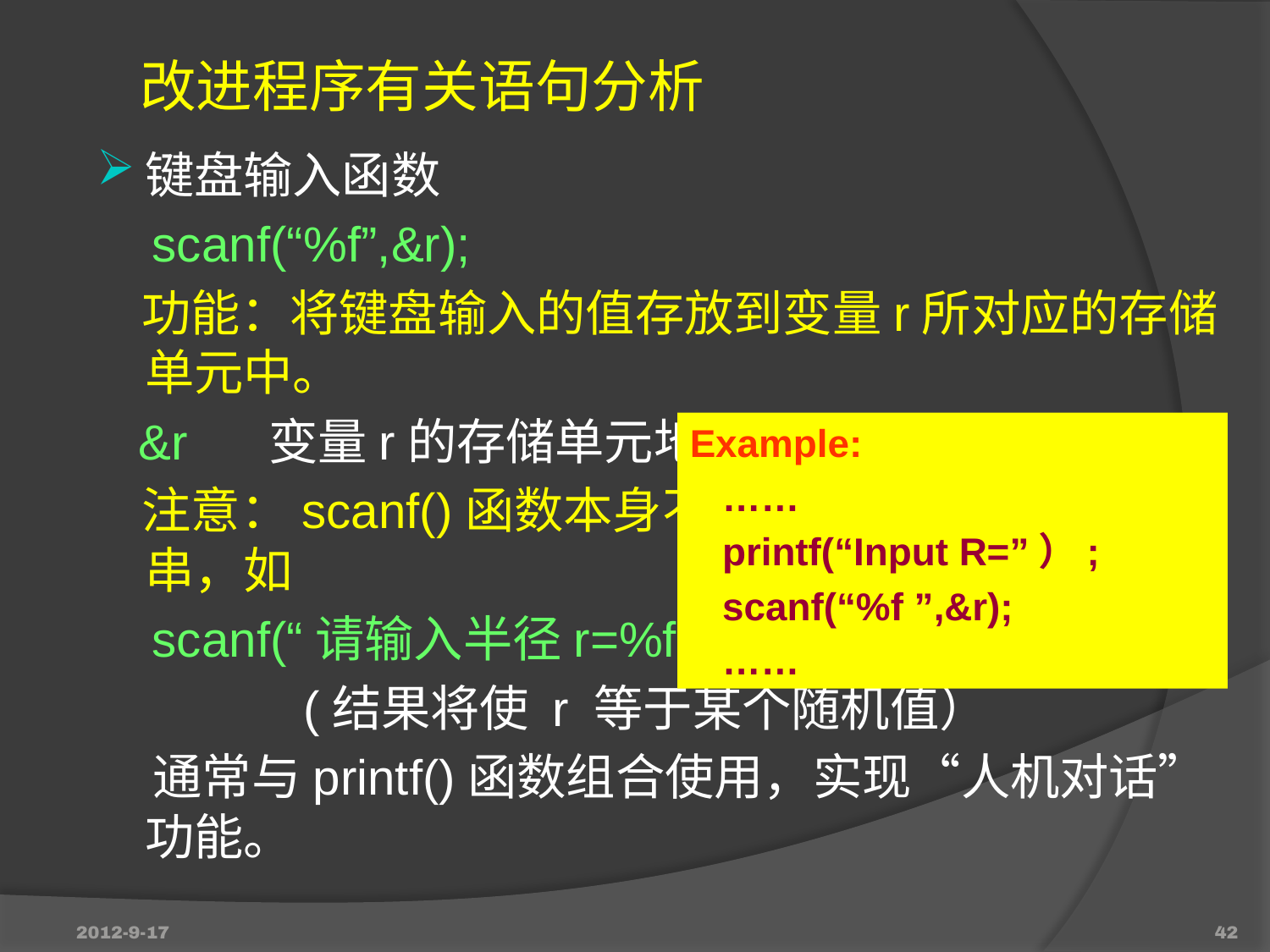

改进程序有关语句分析
键盘输入函数
    scanf(“%f”,&r);
   功能：将键盘输入的值存放到变量r所对应的存储单元中。
   &r     变量r的存储单元地址
   注意：scanf()函数本身不能带作为提示语的字符串，如
    scanf(“请输入半径r=%f”,&r );
               (结果将使 r 等于某个随机值）
    通常与printf()函数组合使用，实现“人机对话”功能。
Example:
   ……
   printf(“Input R=”）;
   scanf(“%f ”,&r);
   ……
2012-9-17
42